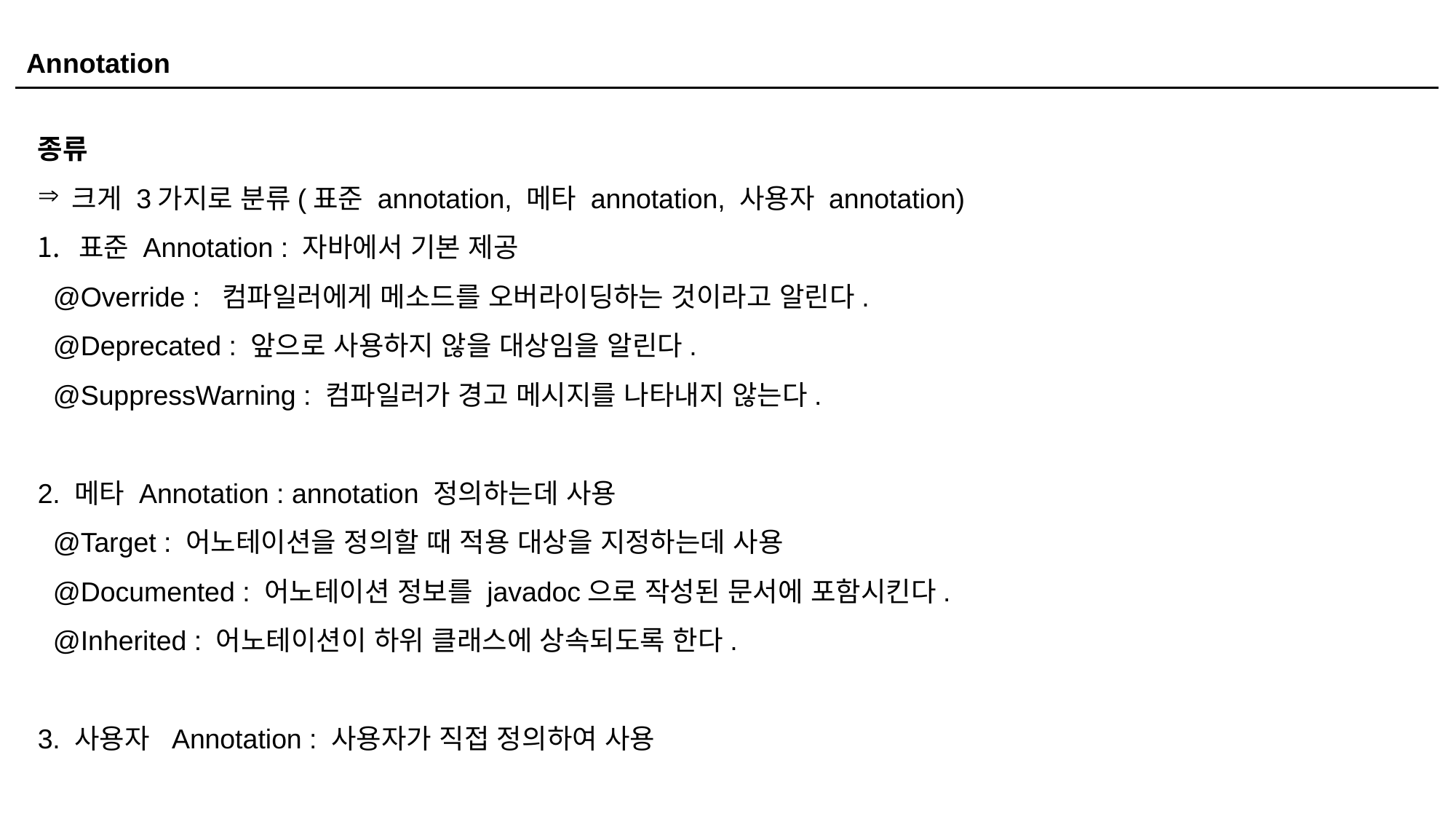

Annotation
종류
크게 3가지로 분류(표준 annotation, 메타 annotation, 사용자 annotation)
표준 Annotation : 자바에서 기본 제공
  @Override :  컴파일러에게 메소드를 오버라이딩하는 것이라고 알린다.
  @Deprecated : 앞으로 사용하지 않을 대상임을 알린다.
  @SuppressWarning : 컴파일러가 경고 메시지를 나타내지 않는다.

2. 메타 Annotation : annotation 정의하는데 사용
  @Target : 어노테이션을 정의할 때 적용 대상을 지정하는데 사용
  @Documented : 어노테이션 정보를 javadoc으로 작성된 문서에 포함시킨다.
  @Inherited : 어노테이션이 하위 클래스에 상속되도록 한다.

3. 사용자  Annotation : 사용자가 직접 정의하여 사용